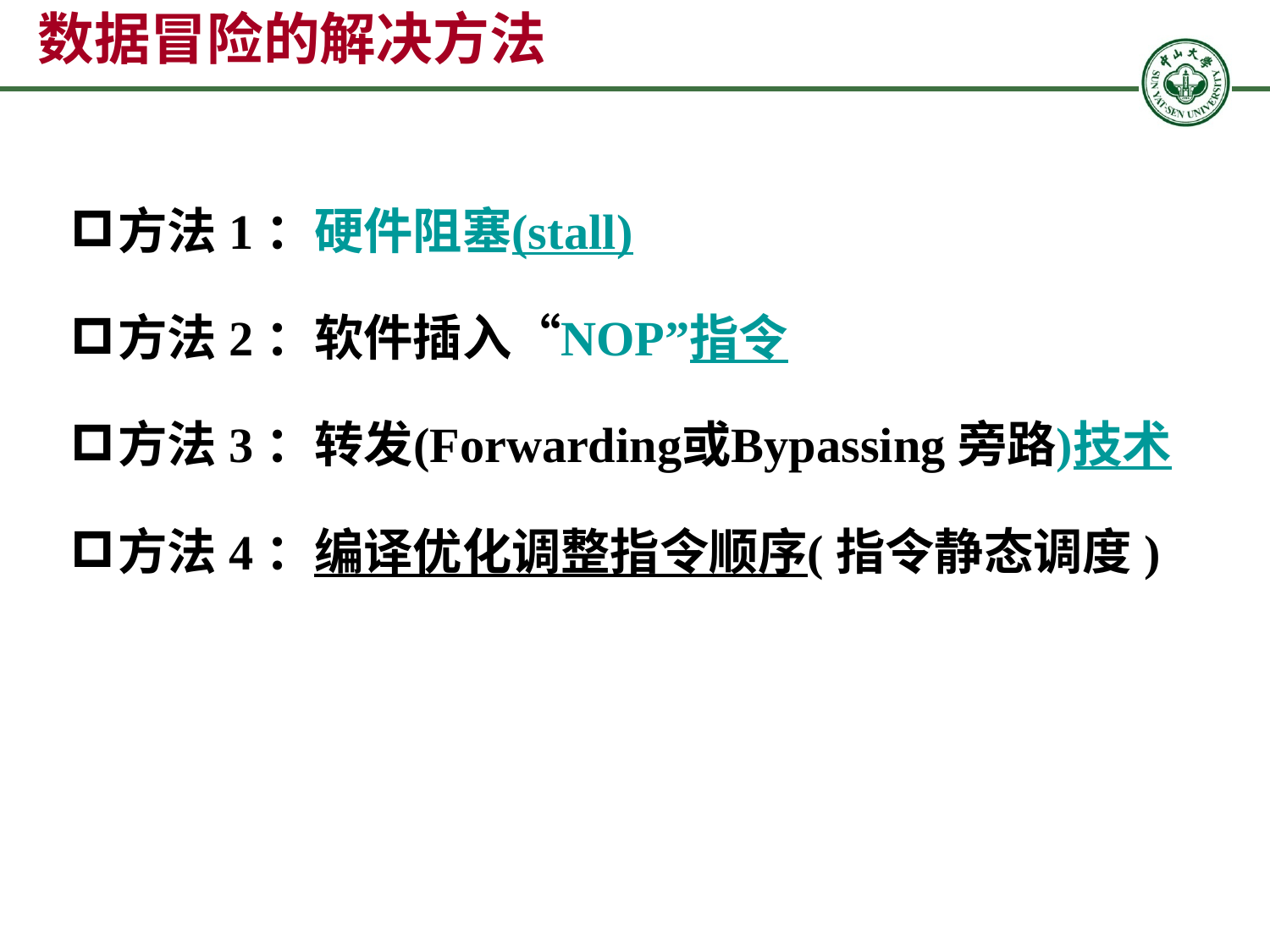

# 数据冒险的解决方法
方法1：硬件阻塞(stall)
方法2：软件插入“NOP”指令
方法3：转发(Forwarding或Bypassing 旁路)技术
方法4：编译优化调整指令顺序(指令静态调度)